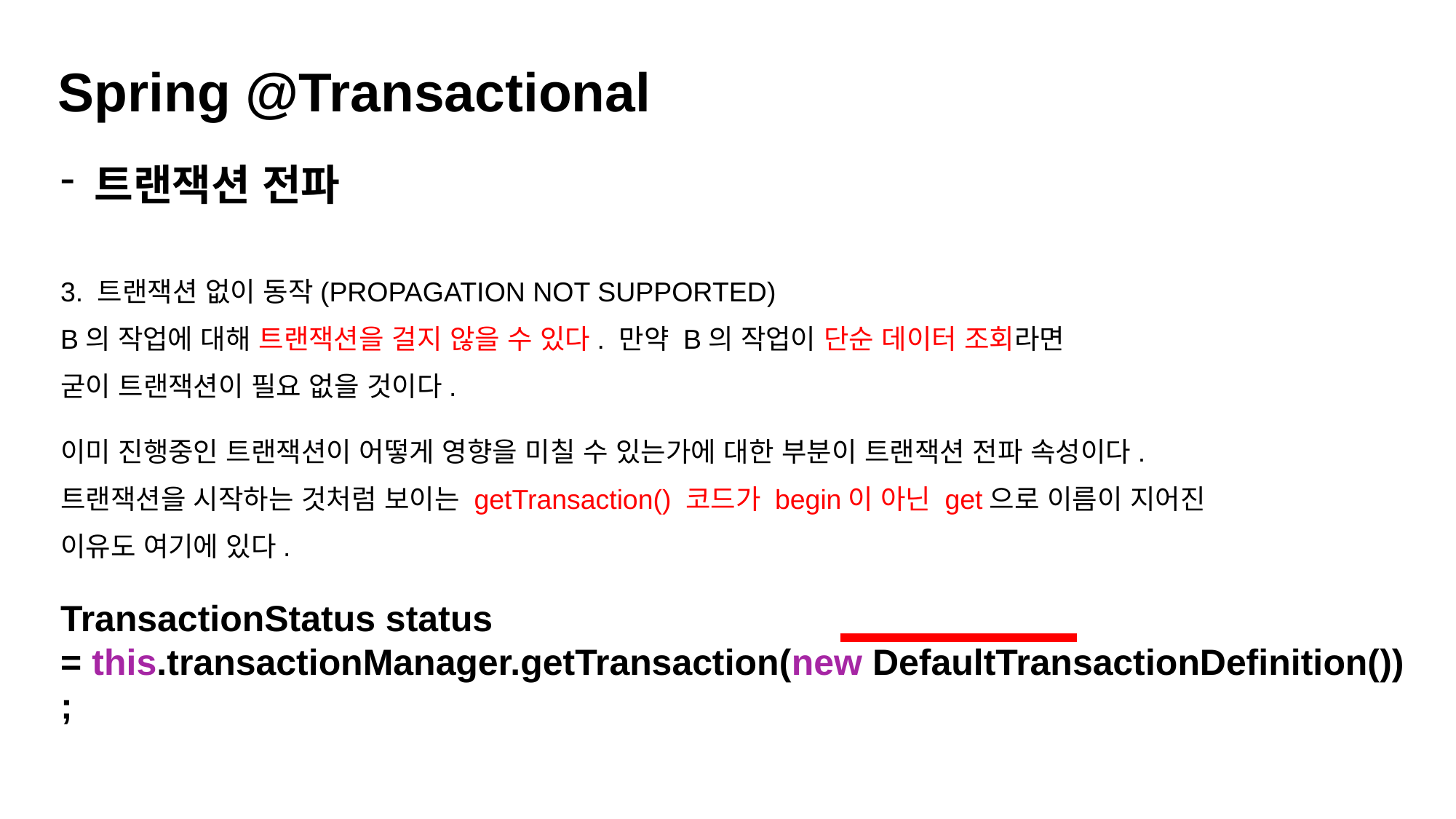

Spring @Transactional
트랜잭션 전파

3. 트랜잭션 없이 동작(PROPAGATION NOT SUPPORTED)

B의 작업에 대해 트랜잭션을 걸지 않을 수 있다. 만약 B의 작업이 단순 데이터 조회라면

굳이 트랜잭션이 필요 없을 것이다.

이미 진행중인 트랜잭션이 어떻게 영향을 미칠 수 있는가에 대한 부분이 트랜잭션 전파 속성이다.

트랜잭션을 시작하는 것처럼 보이는 getTransaction() 코드가 begin이 아닌 get으로 이름이 지어진

이유도 여기에 있다.

TransactionStatus status = this.transactionManager.getTransaction(new DefaultTransactionDefinition());